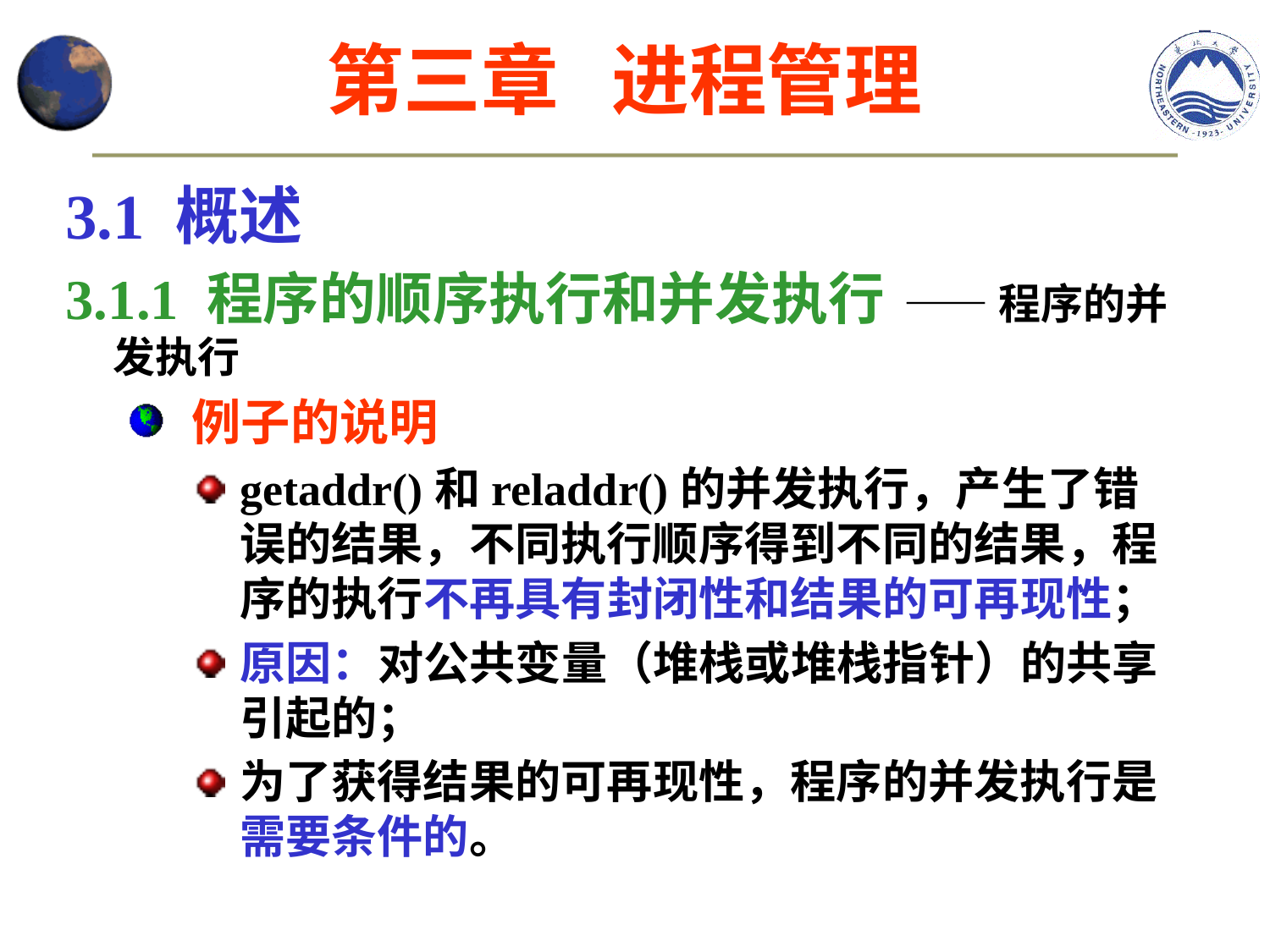

第三章   进程管理
3.1 概述
3.1.1 程序的顺序执行和并发执行  —— 程序的并发执行
 例子的说明
getaddr()和reladdr()的并发执行，产生了错误的结果，不同执行顺序得到不同的结果，程序的执行不再具有封闭性和结果的可再现性；
原因：对公共变量（堆栈或堆栈指针）的共享引起的；
为了获得结果的可再现性，程序的并发执行是需要条件的。